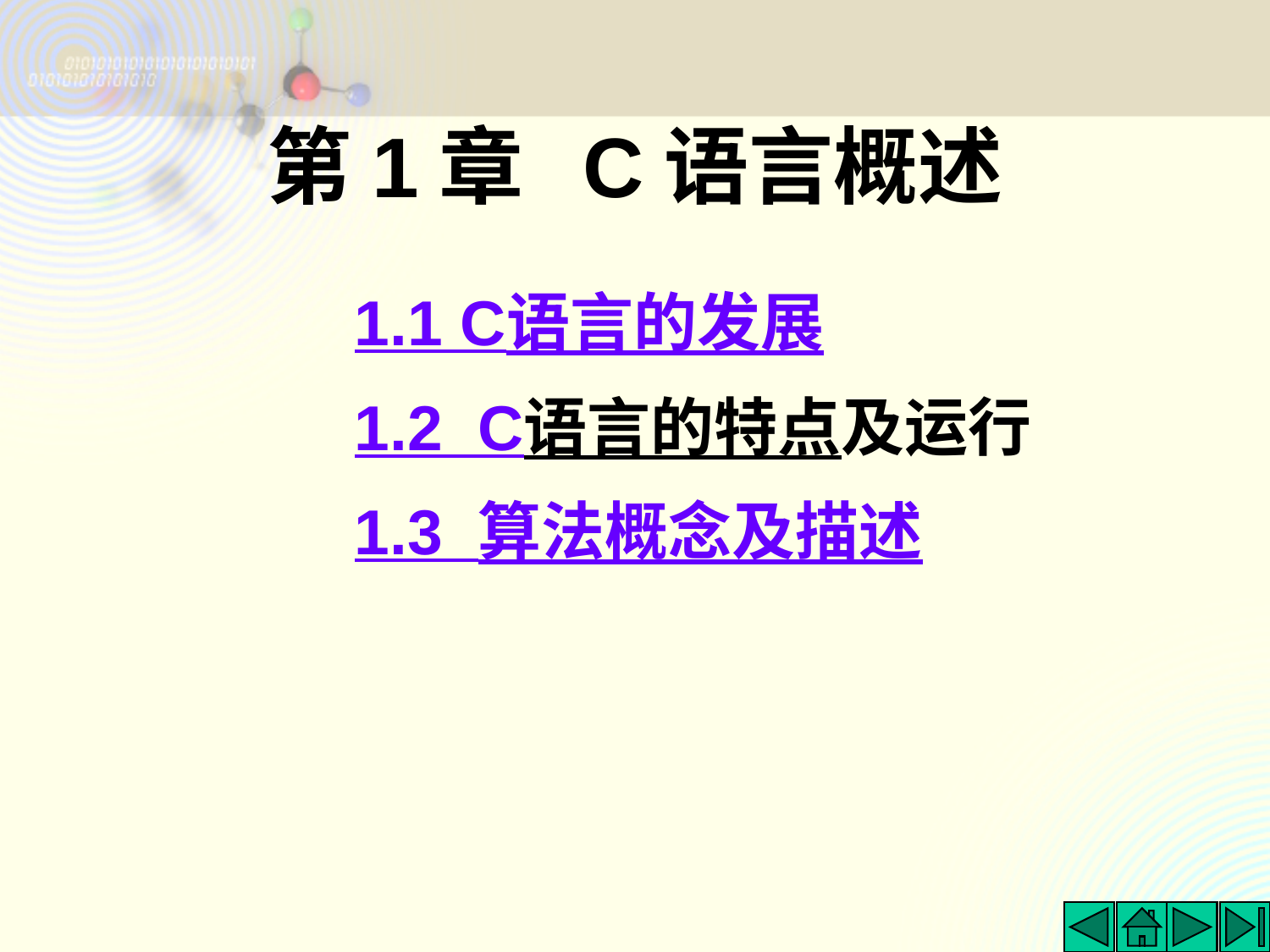

# 第1章  C语言概述
1.1 C语言的发展
1.2  C语言的特点及运行
1.3  算法概念及描述